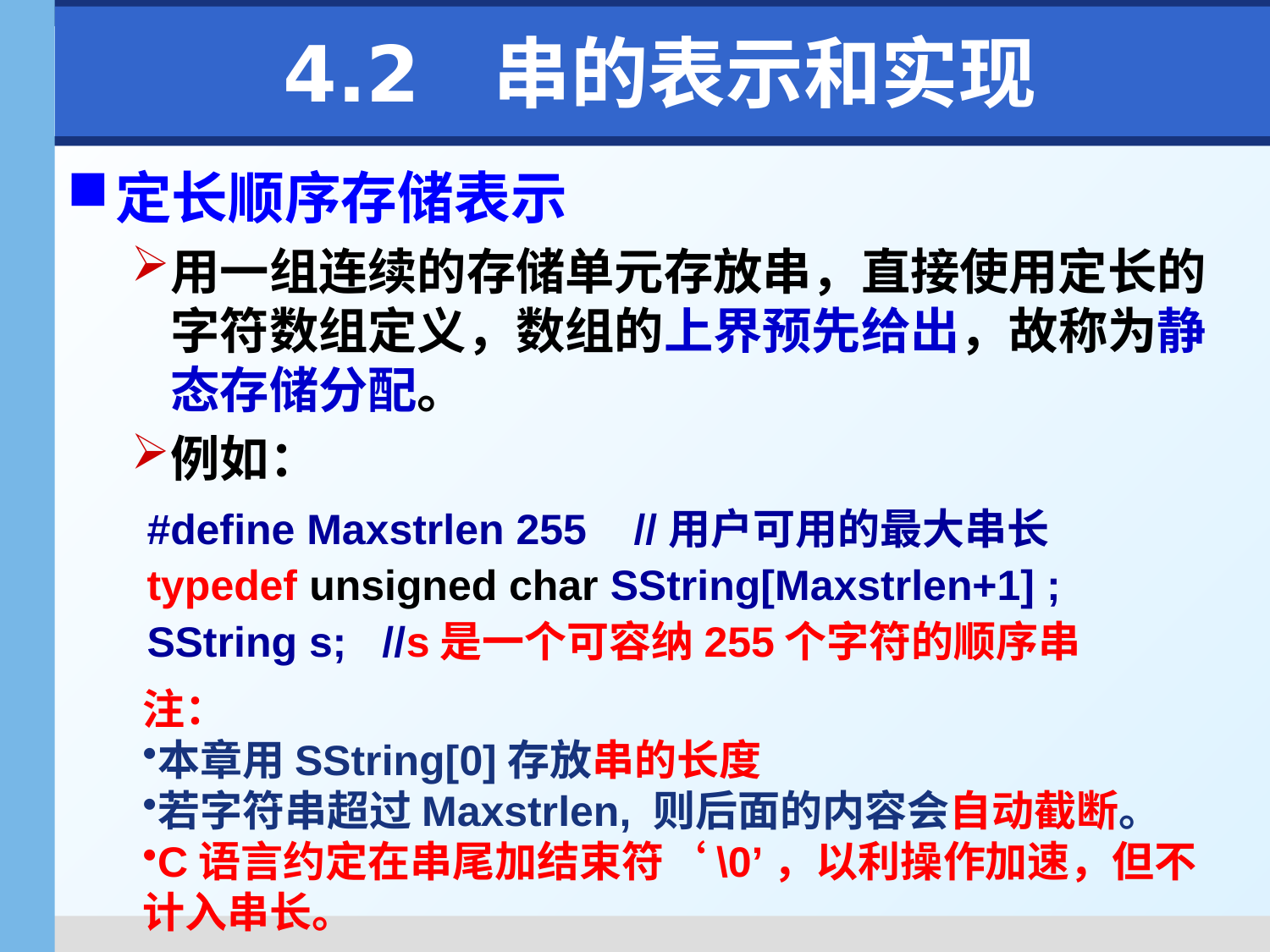

# 4.2  串的表示和实现
定长顺序存储表示
用一组连续的存储单元存放串，直接使用定长的字符数组定义，数组的上界预先给出，故称为静态存储分配。
例如：

#define Maxstrlen 255    //用户可用的最大串长
typedef unsigned char SString[Maxstrlen+1] ;
SString s;   //s是一个可容纳255个字符的顺序串
注：
本章用SString[0]存放串的长度
若字符串超过Maxstrlen, 则后面的内容会自动截断。
C语言约定在串尾加结束符‘\0’，以利操作加速，但不计入串长。